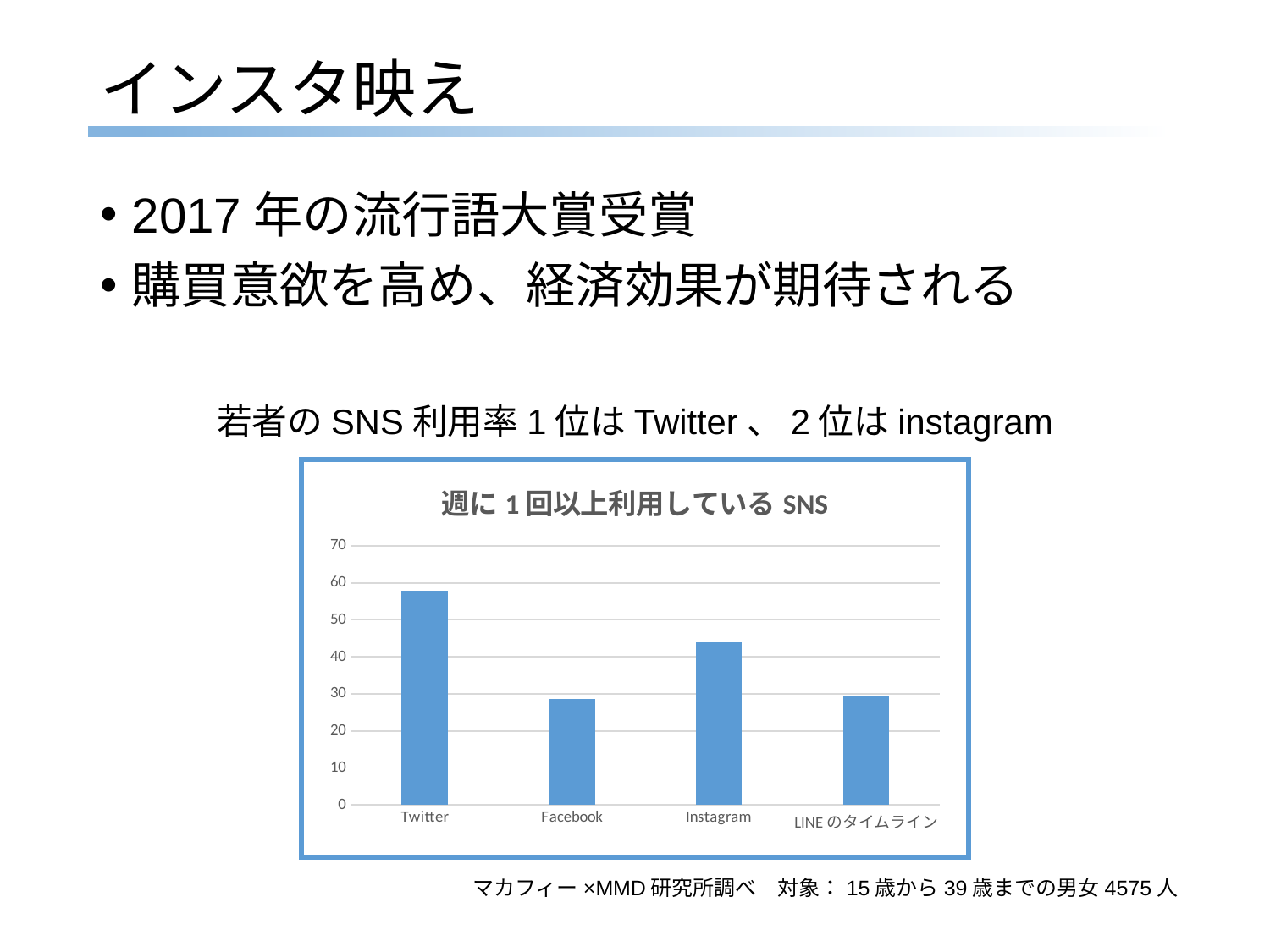

# インスタ映え
2017年の流行語大賞受賞
購買意欲を高め、経済効果が期待される
若者のSNS利用率1位はTwitter、2位はinstagram

### Chart: 週に1回以上利用しているSNS

| Category |  |
|---|---|
| Twitter | 57.8 |
| Facebook | 28.6 |
| Instagram | 44.0 |
| LINEのタイムライン | 29.4 |
マカフィー×MMD研究所調べ　対象：15歳から39歳までの男女4575人